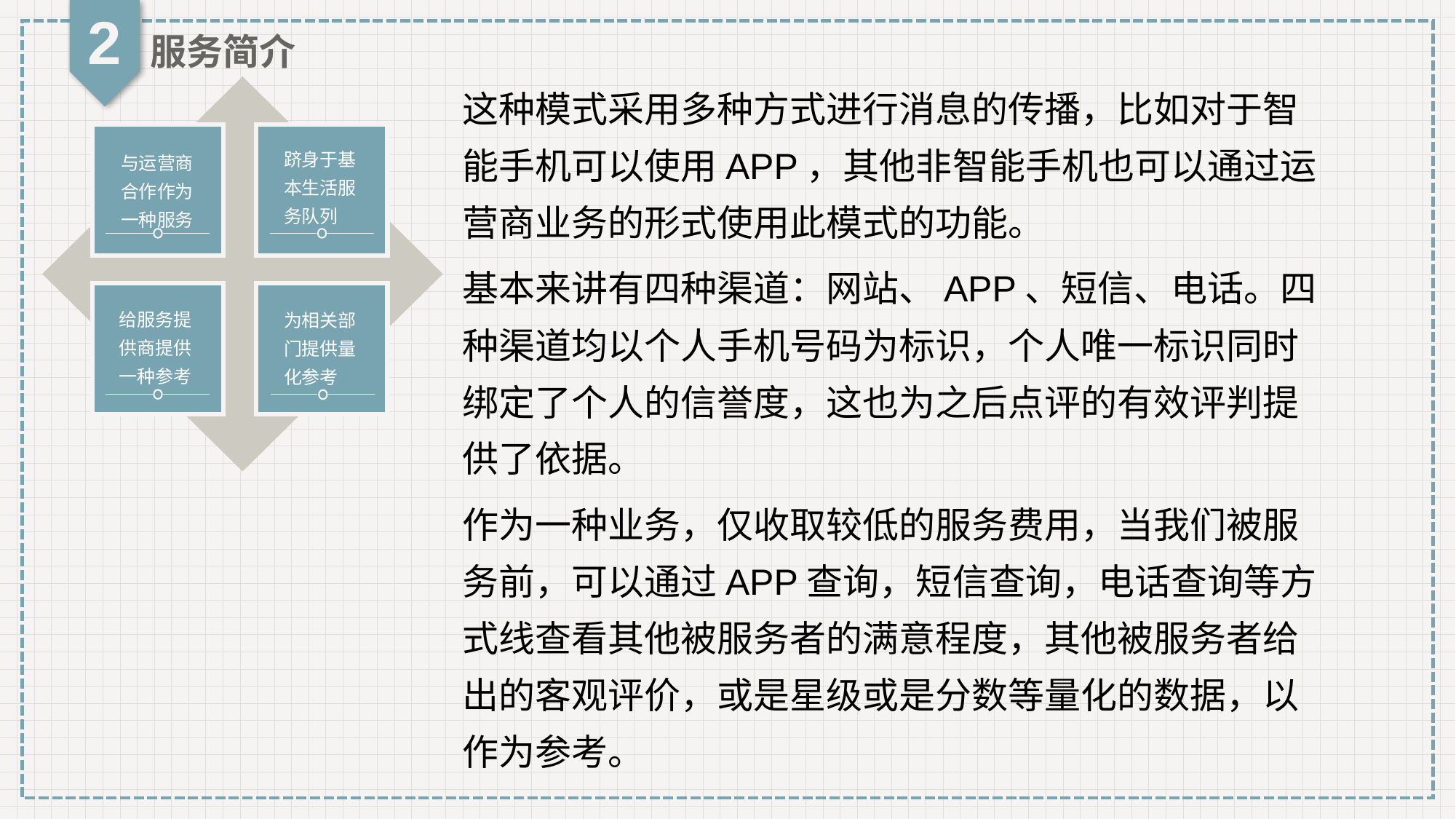

2
服务简介
这种模式采用多种方式进行消息的传播，比如对于智能手机可以使用APP，其他非智能手机也可以通过运营商业务的形式使用此模式的功能。
基本来讲有四种渠道：网站、APP、短信、电话。四种渠道均以个人手机号码为标识，个人唯一标识同时绑定了个人的信誉度，这也为之后点评的有效评判提供了依据。
作为一种业务，仅收取较低的服务费用，当我们被服务前，可以通过APP查询，短信查询，电话查询等方式线查看其他被服务者的满意程度，其他被服务者给出的客观评价，或是星级或是分数等量化的数据，以作为参考。

跻身于基本生活服务队列
与运营商合作作为一种服务

给服务提供商提供一种参考
为相关部门提供量化参考